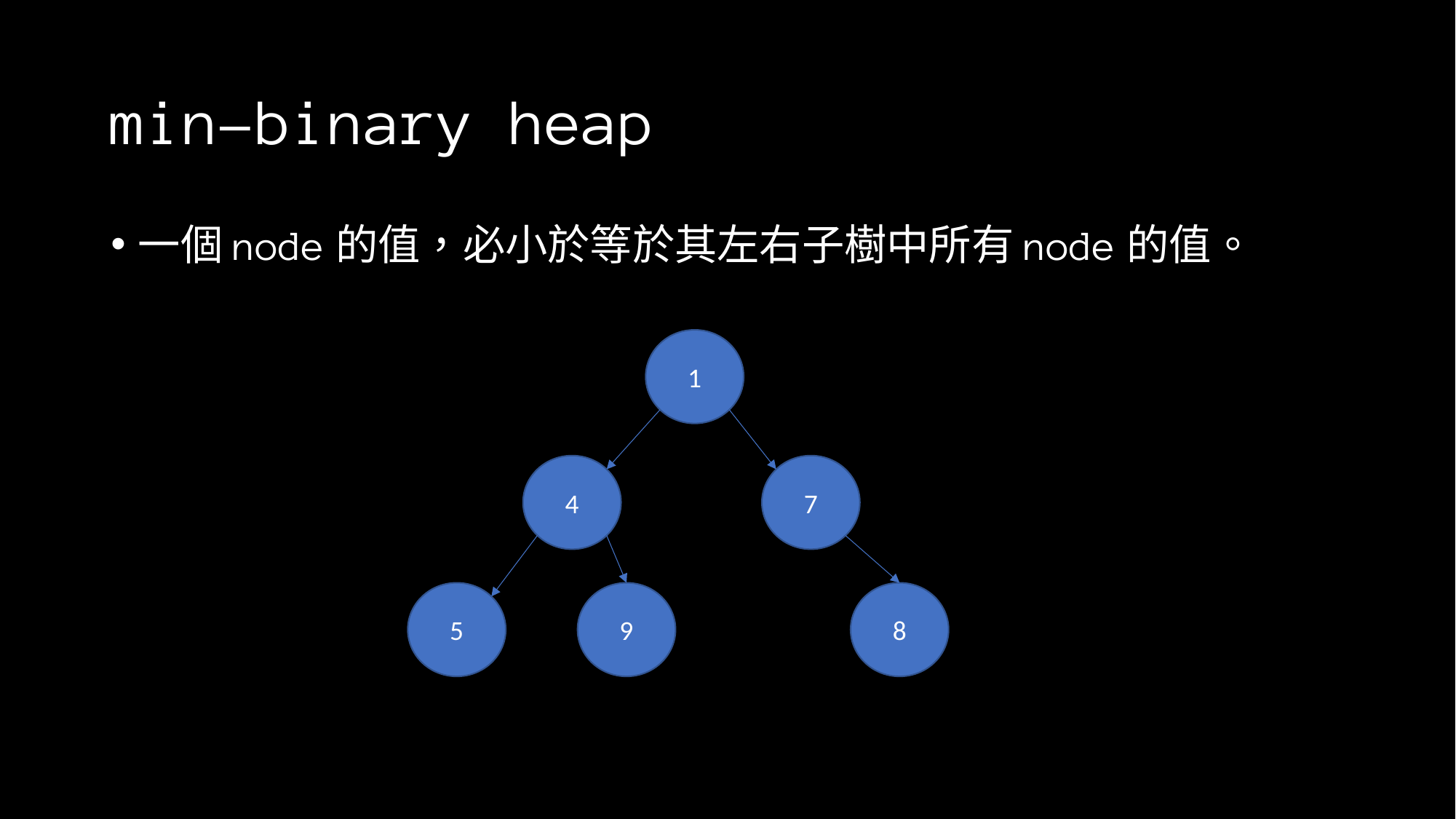

# min-binary heap
一個node的值，必小於等於其左右子樹中所有node的值。
1
4
7
8
9
5